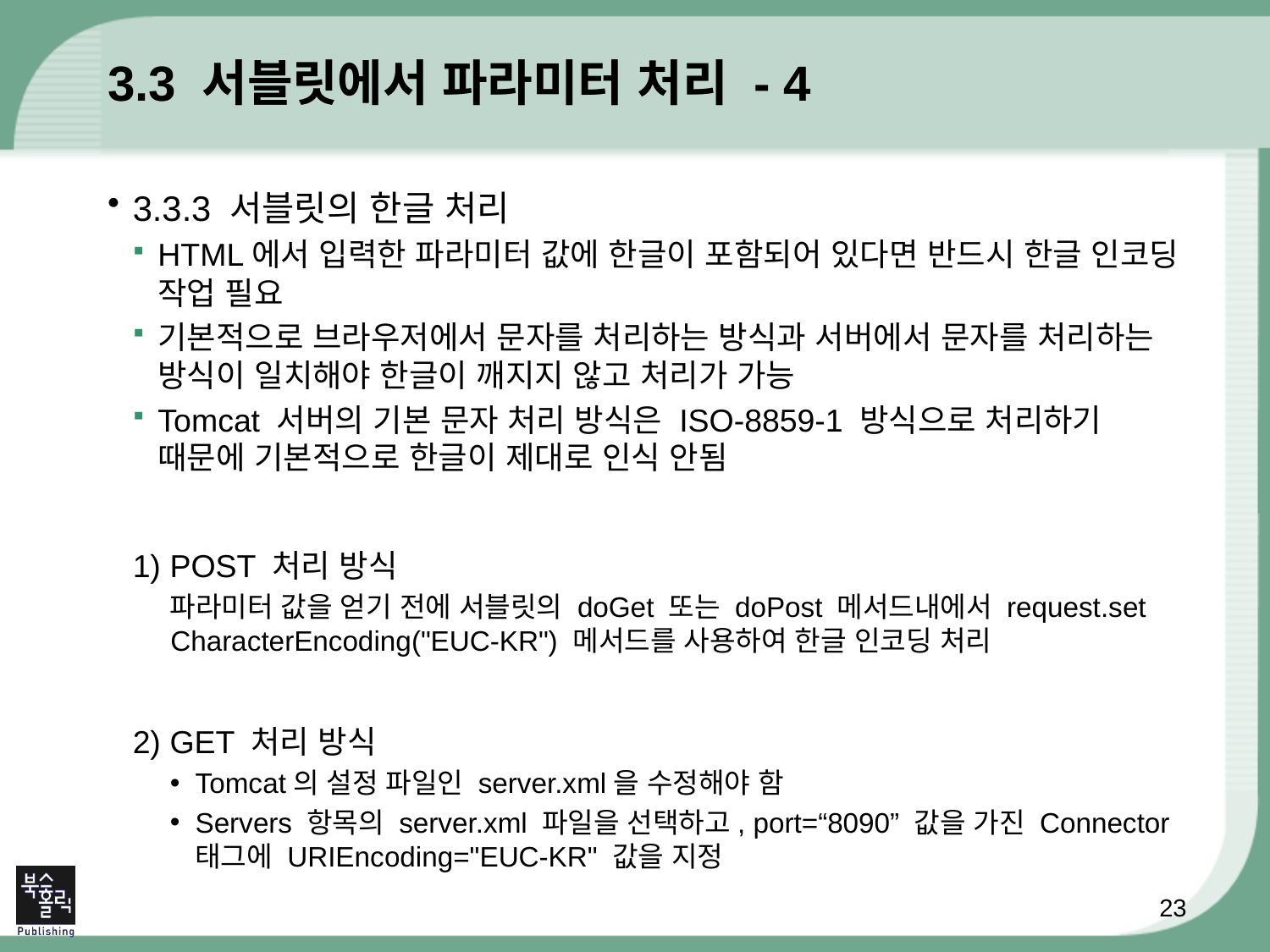

# 3.3 서블릿에서 파라미터 처리 - 4
3.3.3 서블릿의 한글 처리
HTML에서 입력한 파라미터 값에 한글이 포함되어 있다면 반드시 한글 인코딩 작업 필요
기본적으로 브라우저에서 문자를 처리하는 방식과 서버에서 문자를 처리하는 방식이 일치해야 한글이 깨지지 않고 처리가 가능
Tomcat 서버의 기본 문자 처리 방식은 ISO-8859-1 방식으로 처리하기 때문에 기본적으로 한글이 제대로 인식 안됨

1) POST 처리 방식
파라미터 값을 얻기 전에 서블릿의 doGet 또는 doPost 메서드내에서 request.set CharacterEncoding("EUC-KR") 메서드를 사용하여 한글 인코딩 처리

2) GET 처리 방식
Tomcat의 설정 파일인 server.xml을 수정해야 함
Servers 항목의 server.xml 파일을 선택하고, port=“8090” 값을 가진 Connector 태그에 URIEncoding="EUC-KR" 값을 지정
23